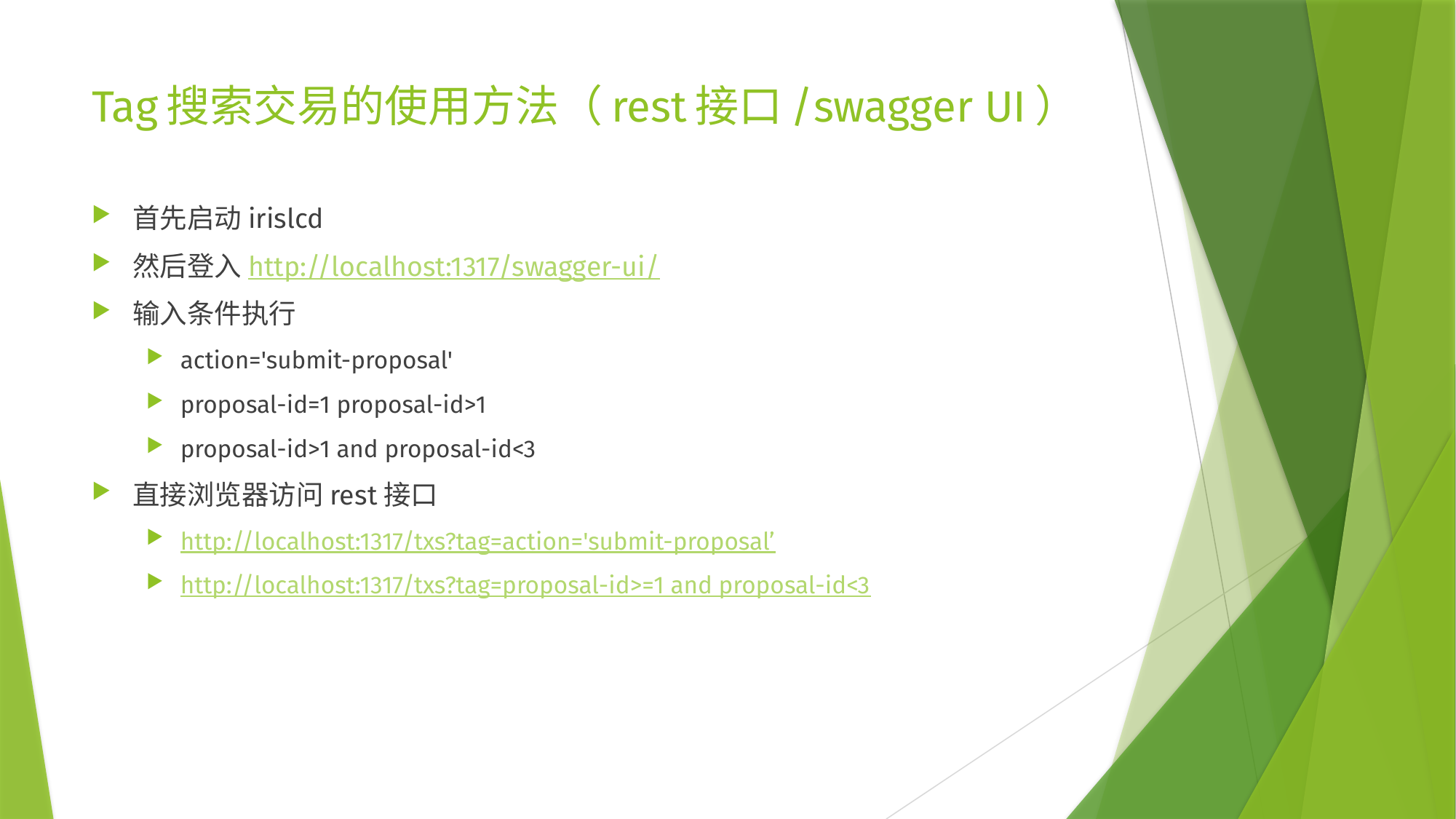

# Tag搜索交易的使用方法（rest接口/swagger UI）
首先启动irislcd
然后登入http://localhost:1317/swagger-ui/
输入条件执行
action='submit-proposal'
proposal-id=1 proposal-id>1
proposal-id>1 and proposal-id<3
直接浏览器访问rest接口
http://localhost:1317/txs?tag=action='submit-proposal’
http://localhost:1317/txs?tag=proposal-id>=1 and proposal-id<3